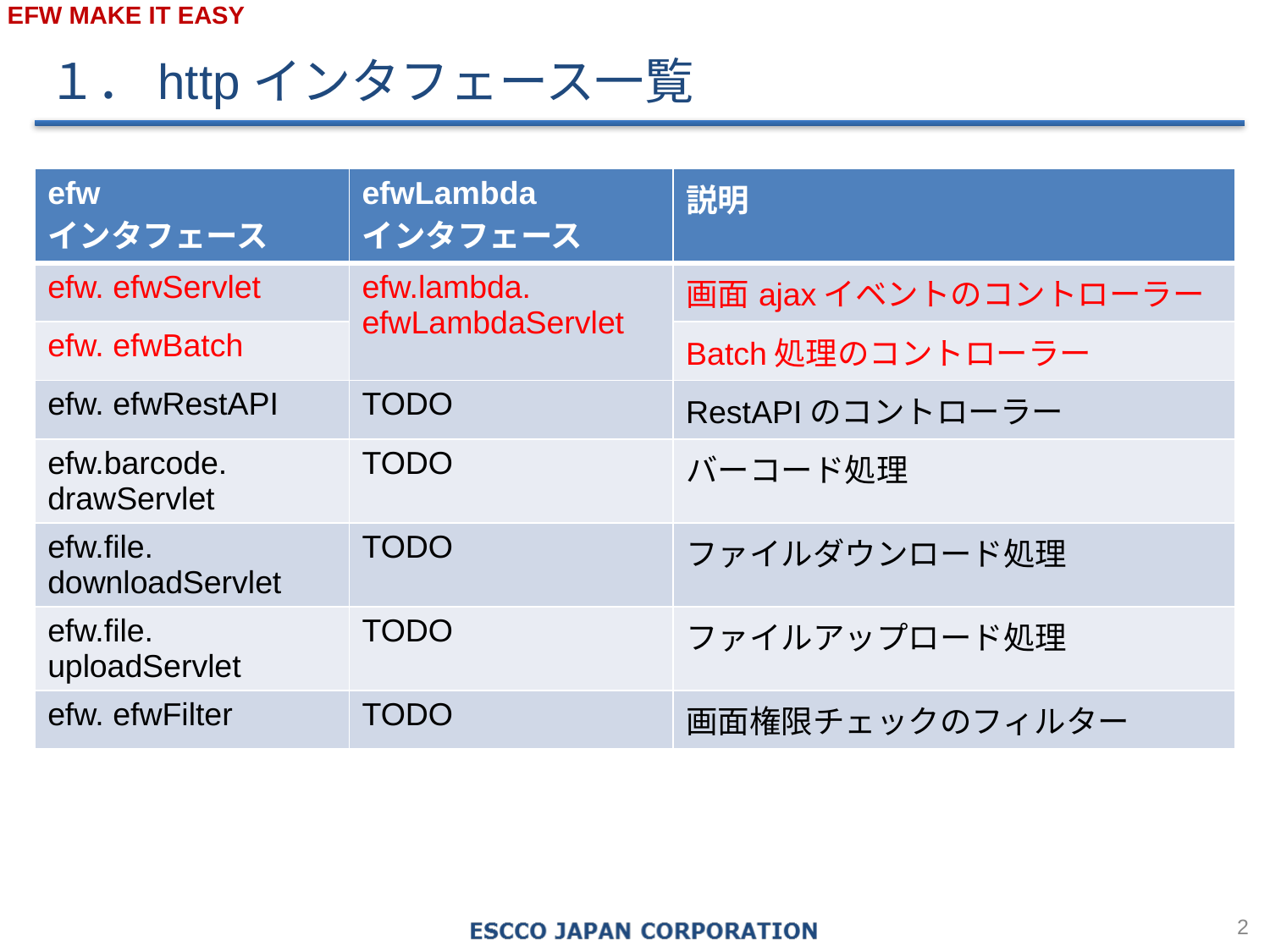

１．httpインタフェース一覧
| efw インタフェース | efwLambda インタフェース | 説明 |
| --- | --- | --- |
| efw. efwServlet | efw.lambda. efwLambdaServlet | 画面ajaxイベントのコントローラー |
| efw. efwBatch |  | Batch処理のコントローラー |
| efw. efwRestAPI | TODO | RestAPIのコントローラー |
| efw.barcode. drawServlet | TODO | バーコード処理 |
| efw.file. downloadServlet | TODO | ファイルダウンロード処理 |
| efw.file. uploadServlet | TODO | ファイルアップロード処理 |
| efw. efwFilter | TODO | 画面権限チェックのフィルター |
2